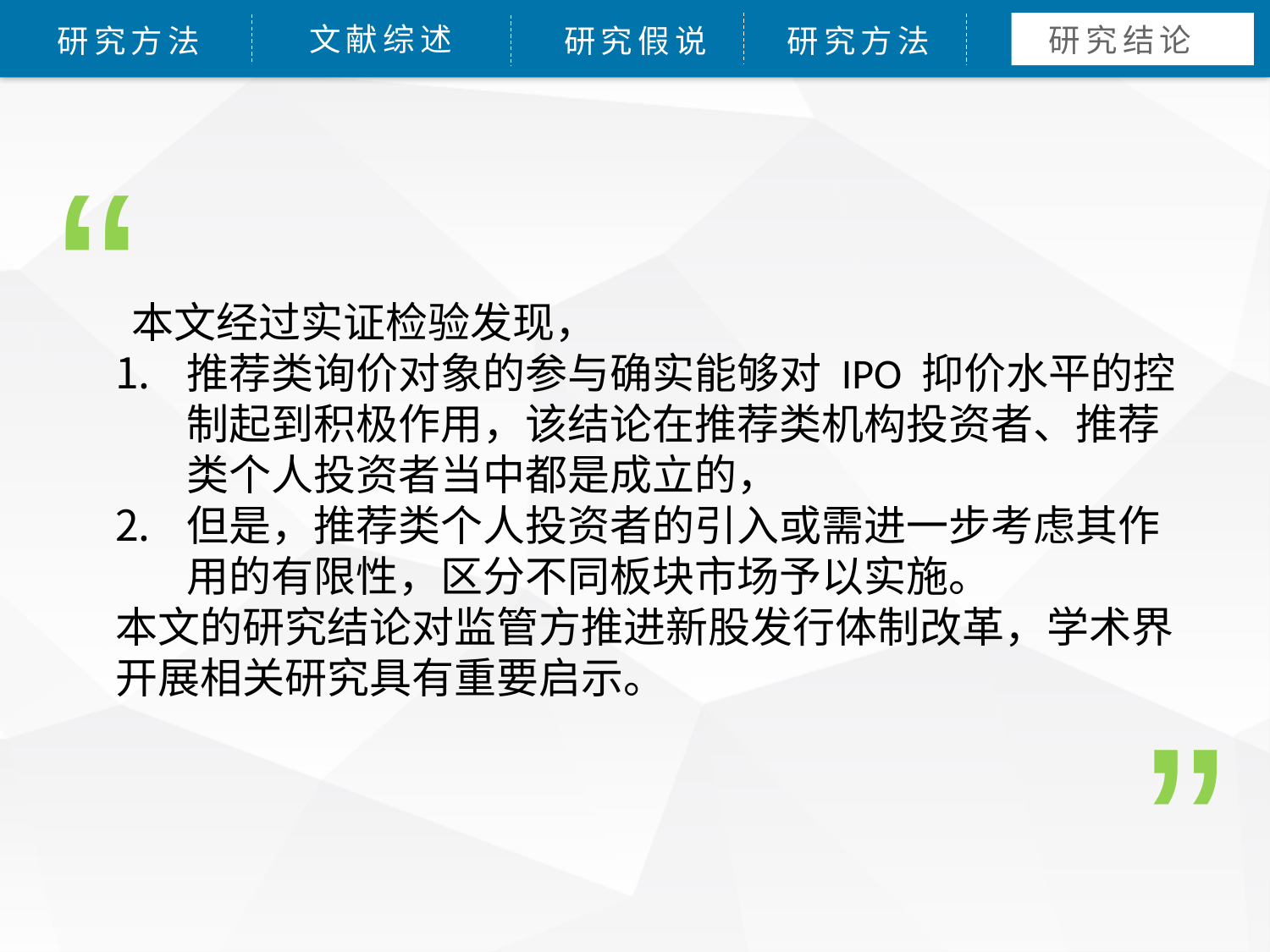

研究结论
文献综述
研究方法
研究假说
研究方法
“
 本文经过实证检验发现，
推荐类询价对象的参与确实能够对 IPO 抑价水平的控制起到积极作用，该结论在推荐类机构投资者、推荐类个人投资者当中都是成立的，
但是，推荐类个人投资者的引入或需进一步考虑其作用的有限性，区分不同板块市场予以实施。
本文的研究结论对监管方推进新股发行体制改革，学术界开展相关研究具有重要启示。
”